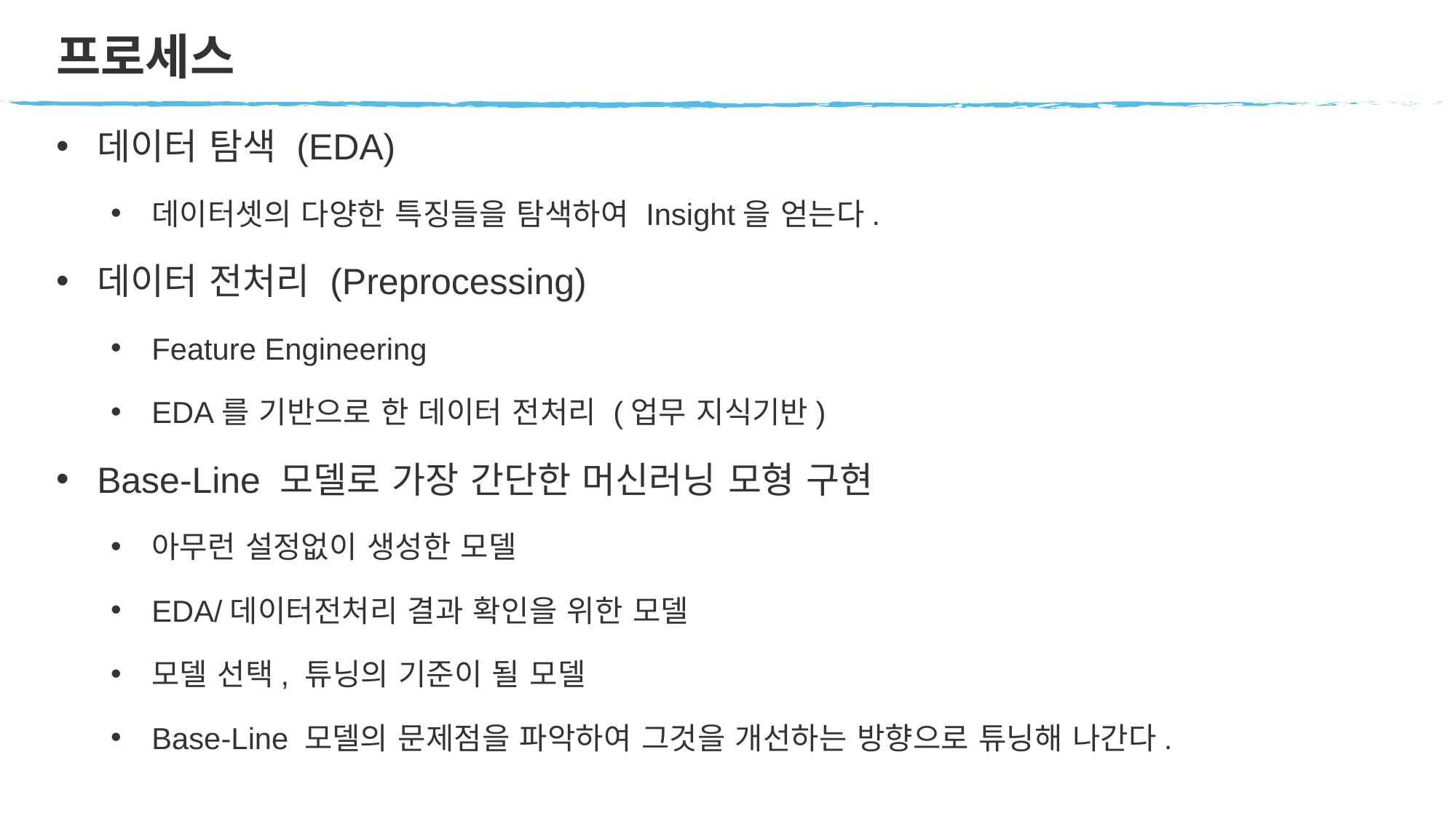

프로세스
데이터 탐색 (EDA)
데이터셋의 다양한 특징들을 탐색하여 Insight을 얻는다.
데이터 전처리 (Preprocessing)
Feature Engineering
EDA를 기반으로 한 데이터 전처리 (업무 지식기반)
Base-Line 모델로 가장 간단한 머신러닝 모형 구현
아무런 설정없이 생성한 모델
EDA/데이터전처리 결과 확인을 위한 모델
모델 선택, 튜닝의 기준이 될 모델
Base-Line 모델의 문제점을 파악하여 그것을 개선하는 방향으로 튜닝해 나간다.